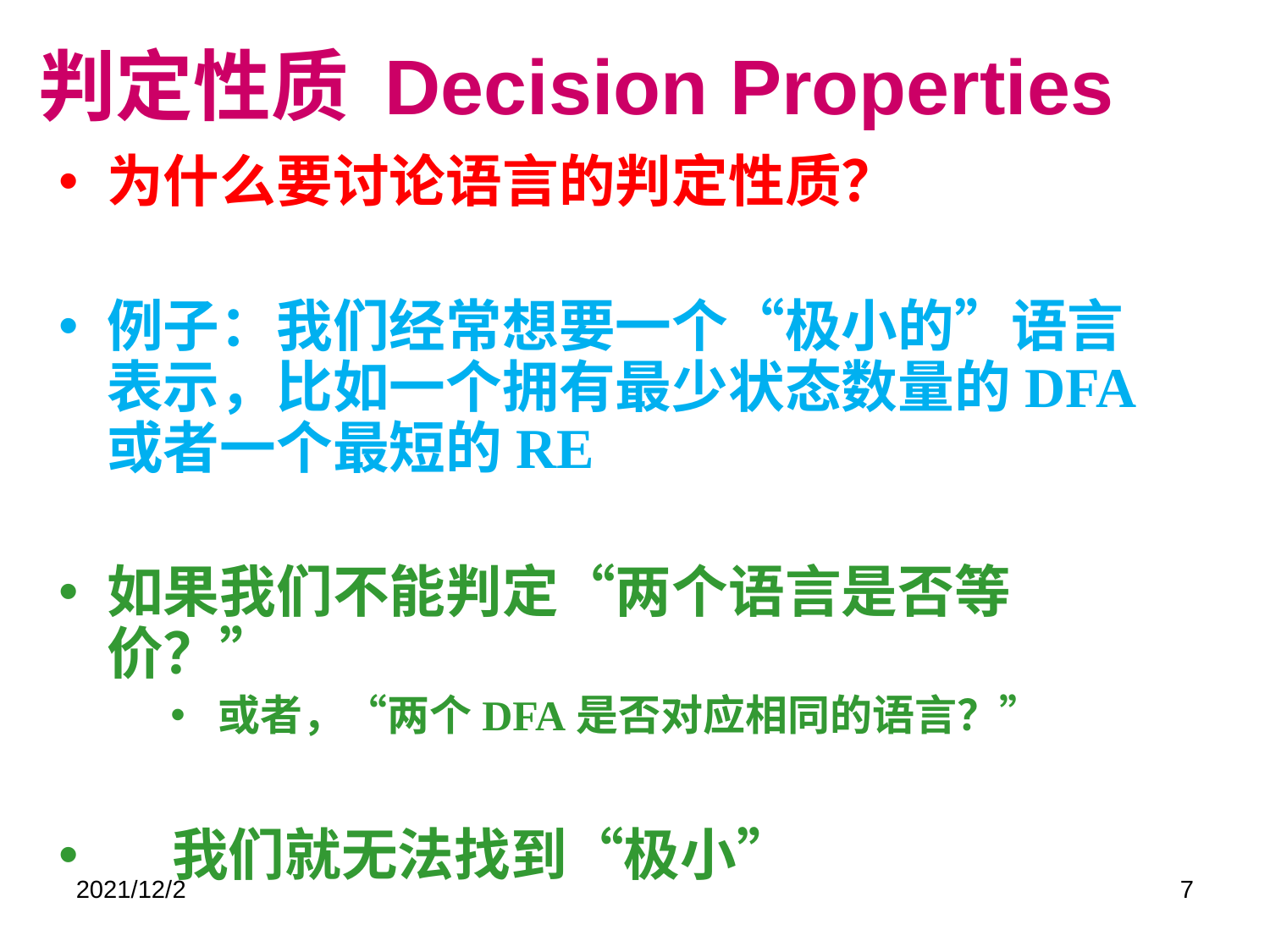

# 判定性质 Decision Properties
为什么要讨论语言的判定性质？

例子：我们经常想要一个“极小的”语言表示，比如一个拥有最少状态数量的DFA或者一个最短的RE

如果我们不能判定“两个语言是否等价？”
或者，“两个DFA是否对应相同的语言？”

    我们就无法找到“极小”

2021/12/2
7